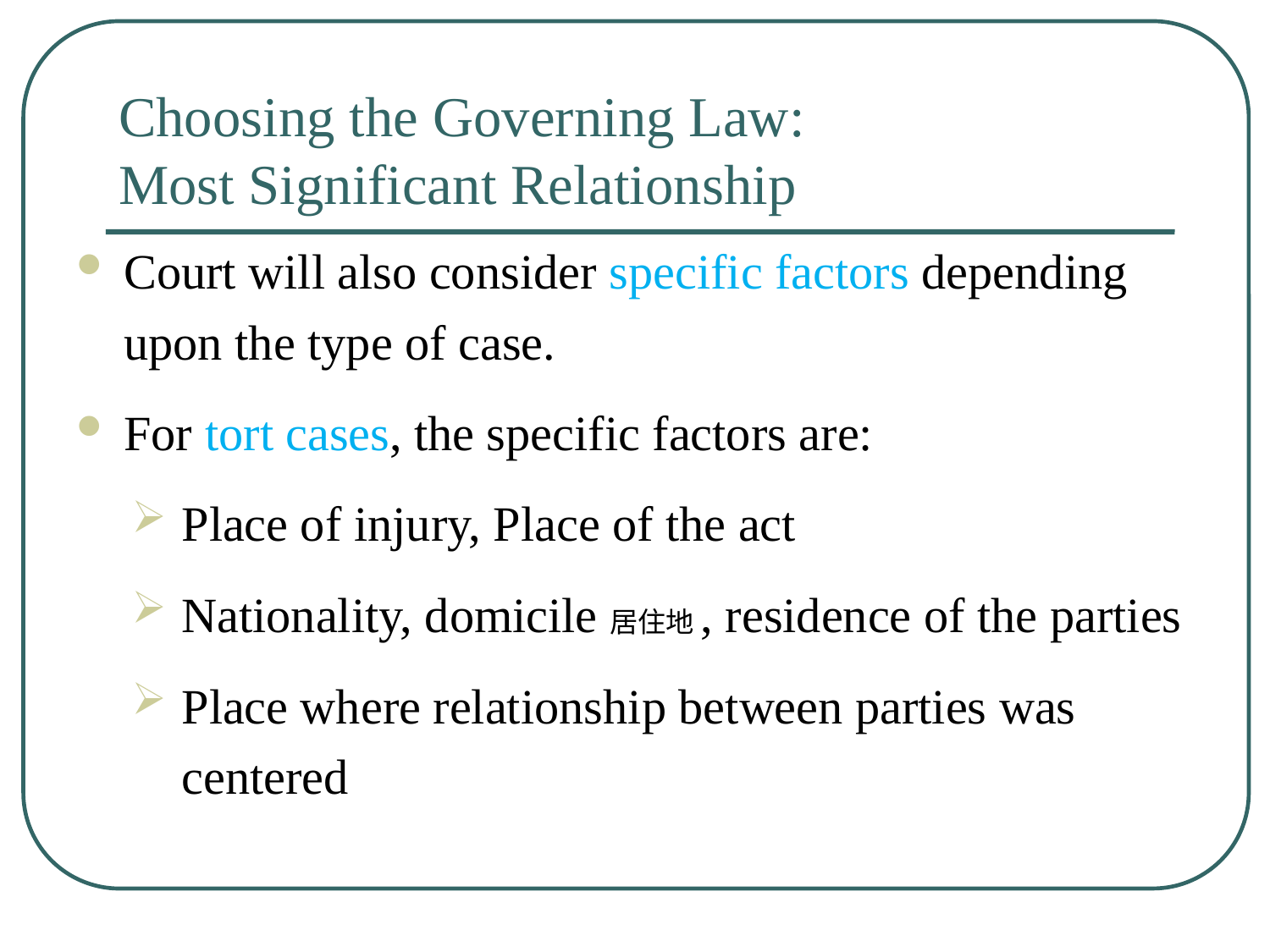

# Choosing the Governing Law: Most Significant Relationship
Court will also consider specific factors depending upon the type of case.
For tort cases, the specific factors are:
Place of injury, Place of the act
Nationality, domicile居住地, residence of the parties
Place where relationship between parties was centered